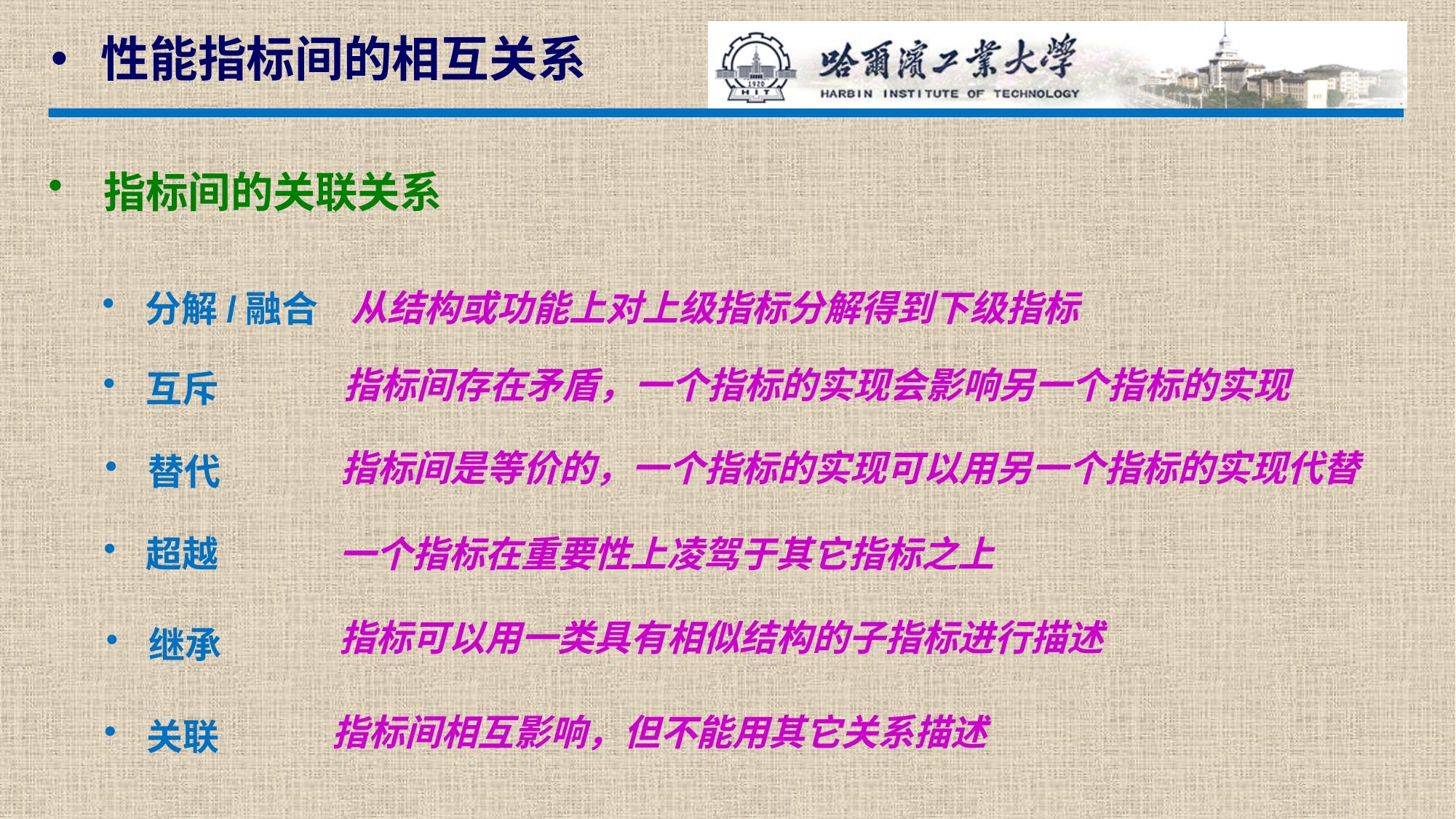

性能指标间的相互关系
  指标间的关联关系
 分解/融合
从结构或功能上对上级指标分解得到下级指标
 互斥
指标间存在矛盾，一个指标的实现会影响另一个指标的实现
 替代
指标间是等价的，一个指标的实现可以用另一个指标的实现代替
 超越
一个指标在重要性上凌驾于其它指标之上
 继承
指标可以用一类具有相似结构的子指标进行描述
 关联
指标间相互影响，但不能用其它关系描述